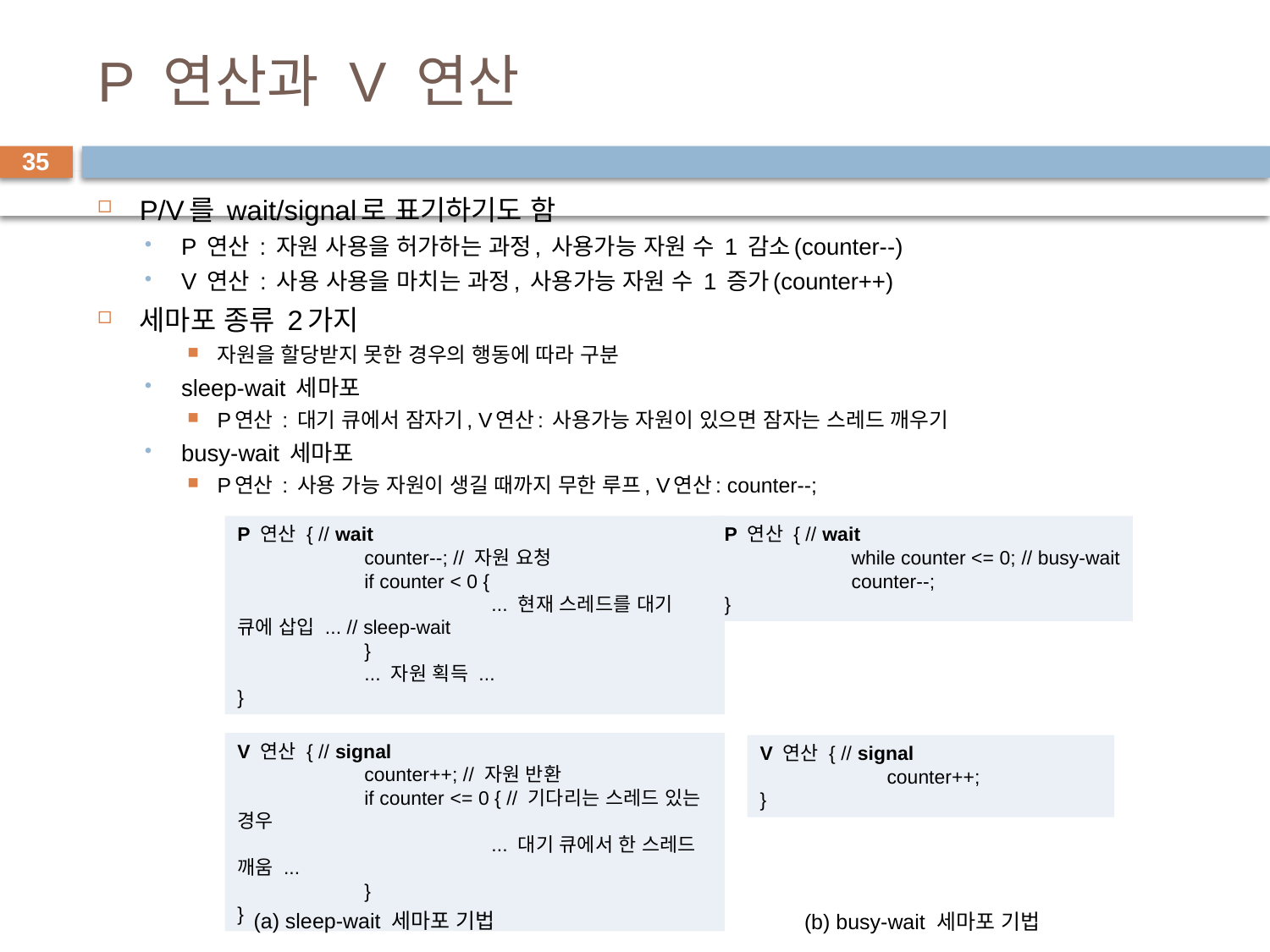

# P 연산과 V 연산
35
P/V를 wait/signal로 표기하기도 함
P 연산 : 자원 사용을 허가하는 과정, 사용가능 자원 수 1 감소(counter--)
V 연산 : 사용 사용을 마치는 과정, 사용가능 자원 수 1 증가(counter++)
세마포 종류 2가지
자원을 할당받지 못한 경우의 행동에 따라 구분
sleep-wait 세마포
P연산 : 대기 큐에서 잠자기, V연산: 사용가능 자원이 있으면 잠자는 스레드 깨우기
busy-wait 세마포
P연산 : 사용 가능 자원이 생길 때까지 무한 루프, V연산: counter--;

P 연산 { // wait
	counter--; // 자원 요청
	if counter < 0 {
		... 현재 스레드를 대기 큐에 삽입 ... // sleep-wait
	}
	... 자원 획득 ...
}
V 연산 { // signal
	counter++; // 자원 반환
	if counter <= 0 { // 기다리는 스레드 있는 경우
		... 대기 큐에서 한 스레드 깨움 ...
	}
}
(a) sleep-wait 세마포 기법
P 연산 { // wait
	while counter <= 0; // busy-wait
	counter--;
}
V 연산 { // signal
	counter++;
}
(b) busy-wait 세마포 기법